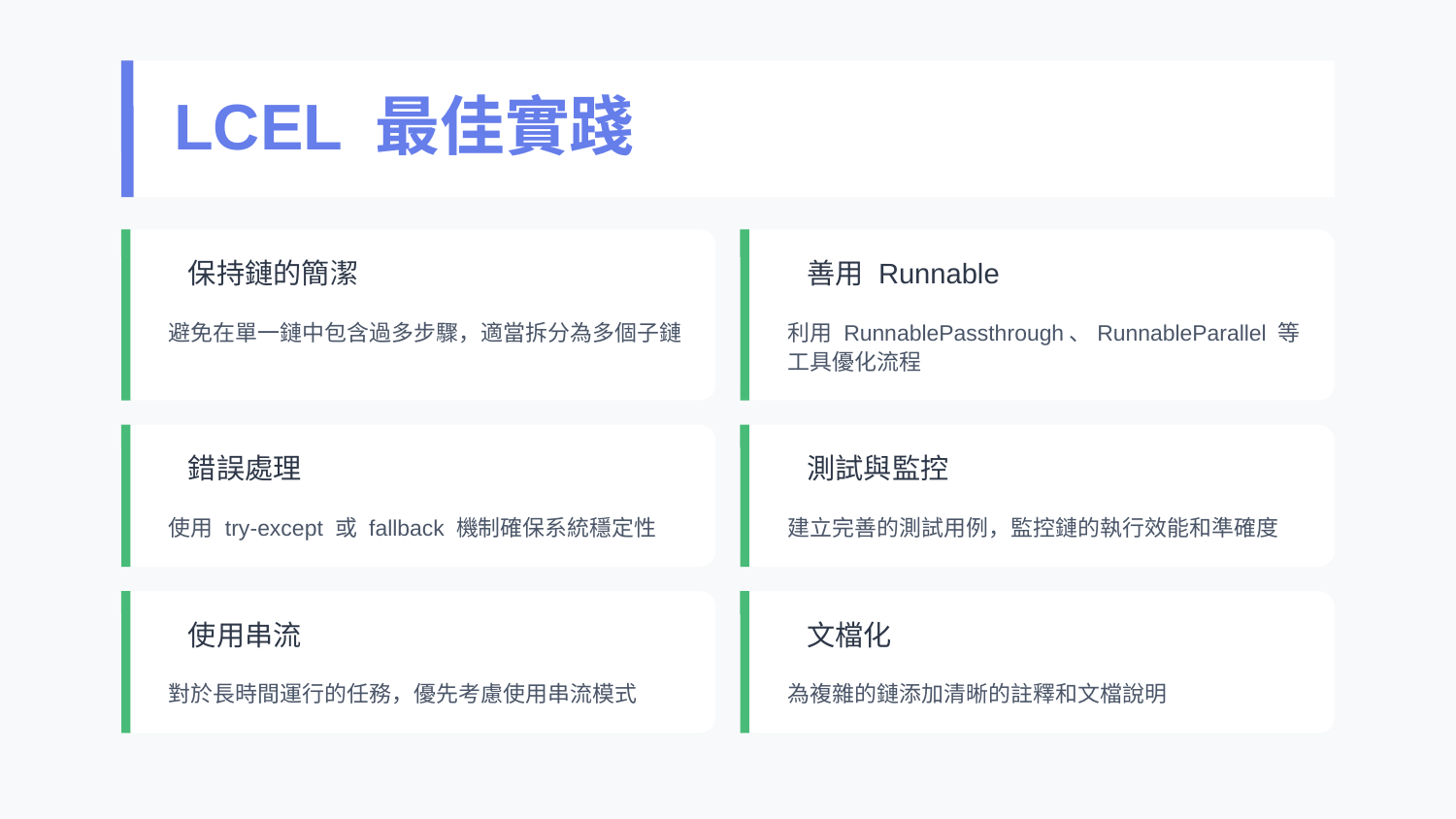

LCEL 最佳實踐

1保持鏈的簡潔
2善用 Runnable
避免在單一鏈中包含過多步驟，適當拆分為多個子鏈
利用 RunnablePassthrough、RunnableParallel 等工具優化流程

3錯誤處理
4測試與監控
使用 try-except 或 fallback 機制確保系統穩定性
建立完善的測試用例，監控鏈的執行效能和準確度

5使用串流
6文檔化
對於長時間運行的任務，優先考慮使用串流模式
為複雜的鏈添加清晰的註釋和文檔說明